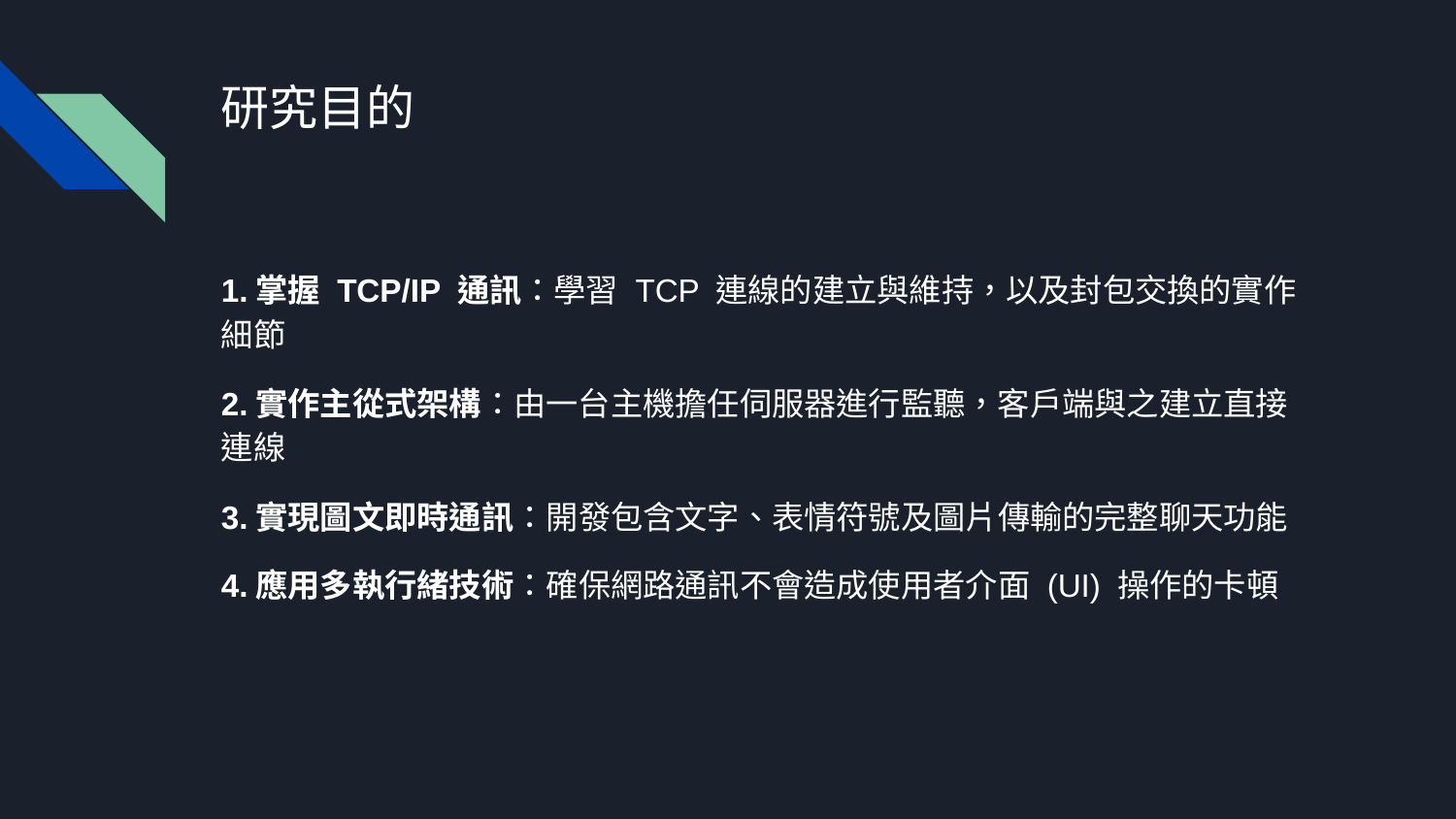

# 研究目的
1.掌握 TCP/IP 通訊：學習 TCP 連線的建立與維持，以及封包交換的實作細節
2.實作主從式架構：由一台主機擔任伺服器進行監聽，客戶端與之建立直接連線
3.實現圖文即時通訊：開發包含文字、表情符號及圖片傳輸的完整聊天功能
4.應用多執行緒技術：確保網路通訊不會造成使用者介面 (UI) 操作的卡頓